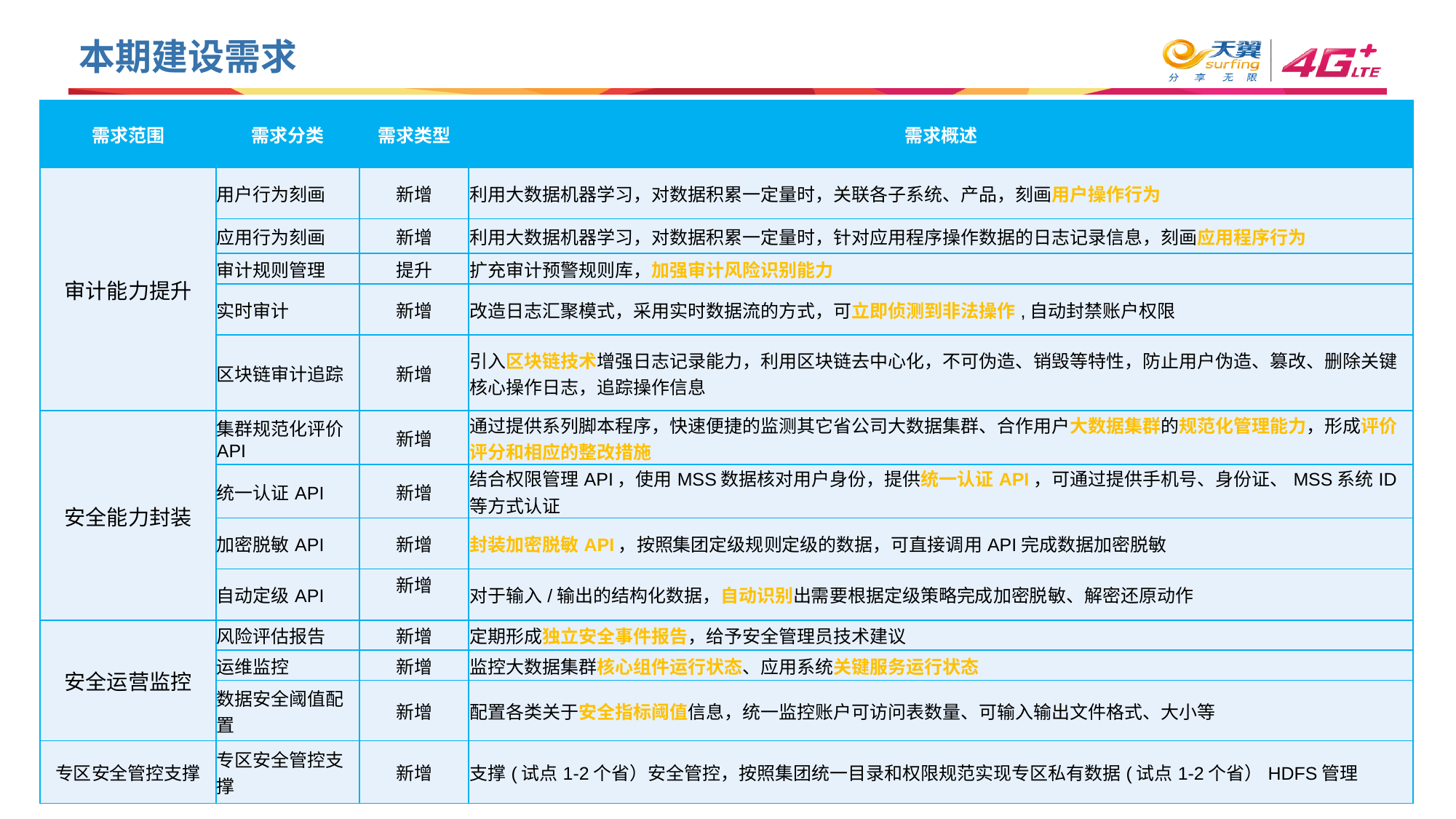

本期建设需求
| 需求范围 | 需求分类 | 需求类型 | 需求概述 |
| --- | --- | --- | --- |
| 审计能力提升 | 用户行为刻画 | 新增 | 利用大数据机器学习，对数据积累一定量时，关联各子系统、产品，刻画用户操作行为 |
|  | 应用行为刻画 | 新增 | 利用大数据机器学习，对数据积累一定量时，针对应用程序操作数据的日志记录信息，刻画应用程序行为 |
|  | 审计规则管理 | 提升 | 扩充审计预警规则库，加强审计风险识别能力 |
|  | 实时审计 | 新增 | 改造日志汇聚模式，采用实时数据流的方式，可立即侦测到非法操作,自动封禁账户权限 |
|  | 区块链审计追踪 | 新增 | 引入区块链技术增强日志记录能力，利用区块链去中心化，不可伪造、销毁等特性，防止用户伪造、篡改、删除关键核心操作日志，追踪操作信息 |
| 安全能力封装 | 集群规范化评价API | 新增 | 通过提供系列脚本程序，快速便捷的监测其它省公司大数据集群、合作用户大数据集群的规范化管理能力，形成评价评分和相应的整改措施 |
|  | 统一认证API | 新增 | 结合权限管理API，使用MSS数据核对用户身份，提供统一认证API，可通过提供手机号、身份证、MSS系统ID等方式认证 |
|  | 加密脱敏API | 新增 | 封装加密脱敏API，按照集团定级规则定级的数据，可直接调用API完成数据加密脱敏 |
|  | 自动定级API | 新增 | 对于输入/输出的结构化数据，自动识别出需要根据定级策略完成加密脱敏、解密还原动作 |
| 安全运营监控 | 风险评估报告 | 新增 | 定期形成独立安全事件报告，给予安全管理员技术建议 |
|  | 运维监控 | 新增 | 监控大数据集群核心组件运行状态、应用系统关键服务运行状态 |
|  | 数据安全阈值配置 | 新增 | 配置各类关于安全指标阈值信息，统一监控账户可访问表数量、可输入输出文件格式、大小等 |
| 专区安全管控支撑 | 专区安全管控支撑 | 新增 | 支撑(试点1-2个省）安全管控，按照集团统一目录和权限规范实现专区私有数据(试点1-2个省）HDFS管理 |